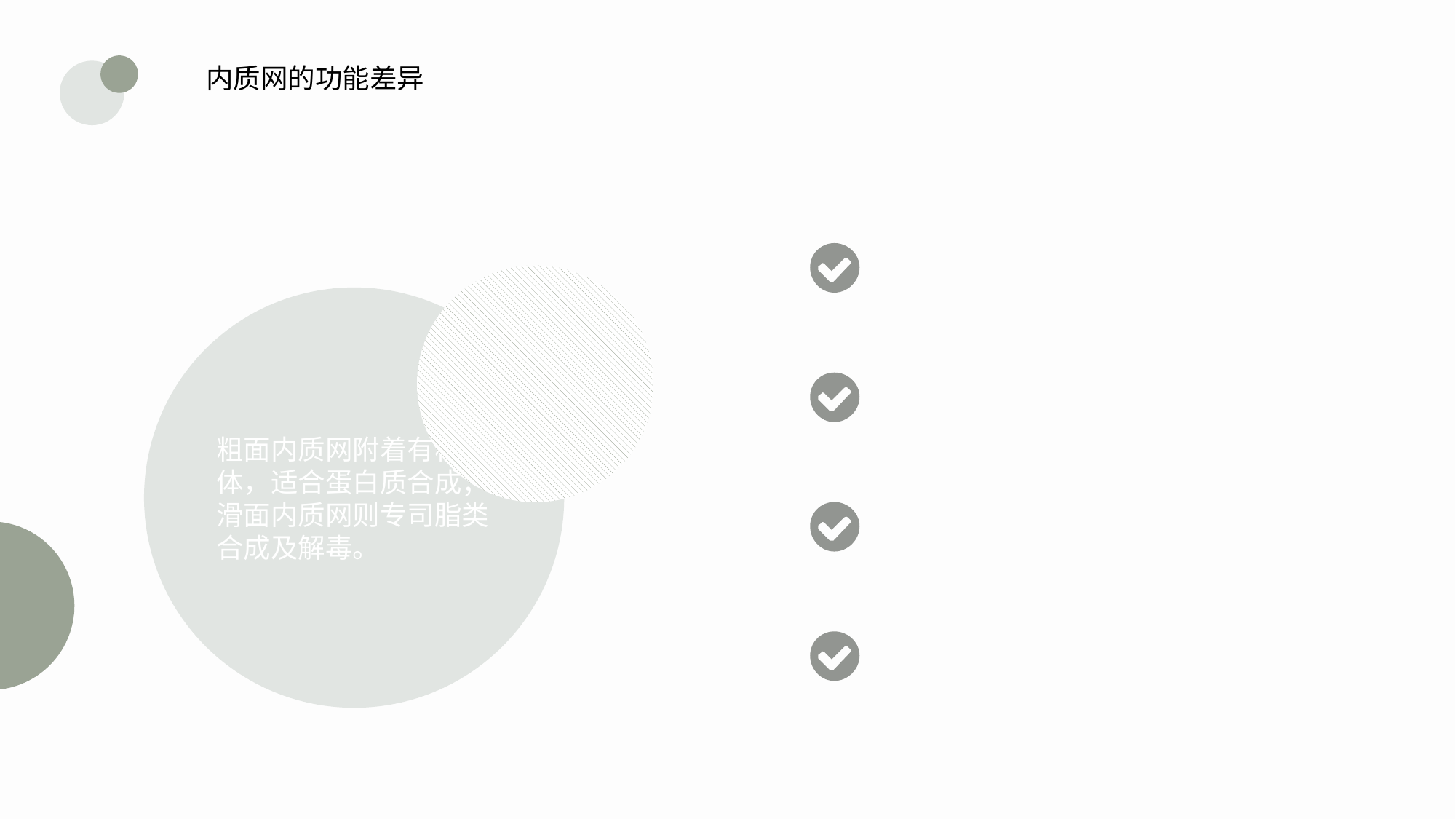

内质网的功能差异

粗面内质网附着有核糖体，适合蛋白质合成；滑面内质网则专司脂类合成及解毒。